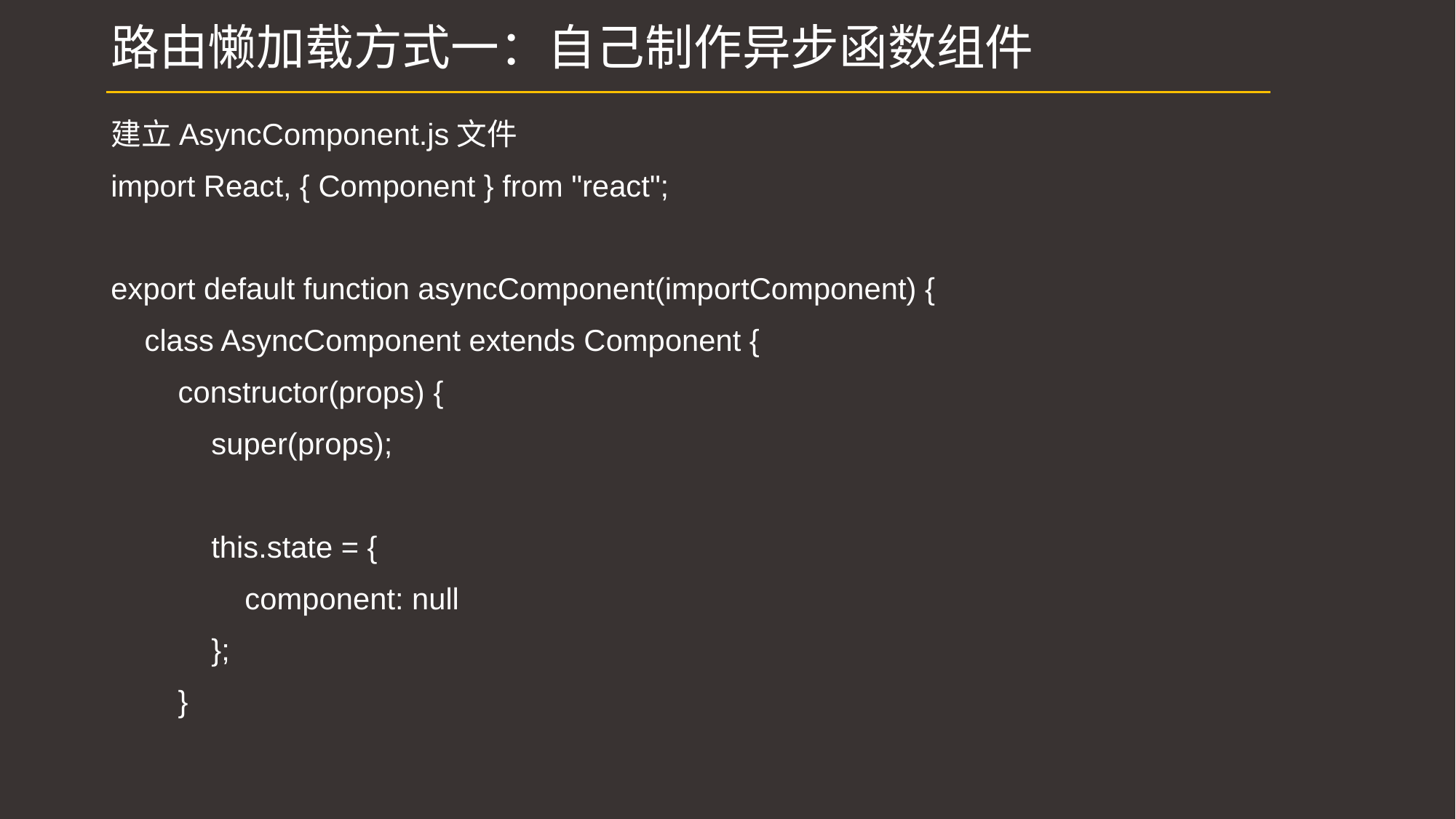

# 路由懒加载方式一：自己制作异步函数组件
建立AsyncComponent.js文件
import React, { Component } from "react";

export default function asyncComponent(importComponent) {
    class AsyncComponent extends Component {
        constructor(props) {
            super(props);

            this.state = {
                component: null
            };
        }